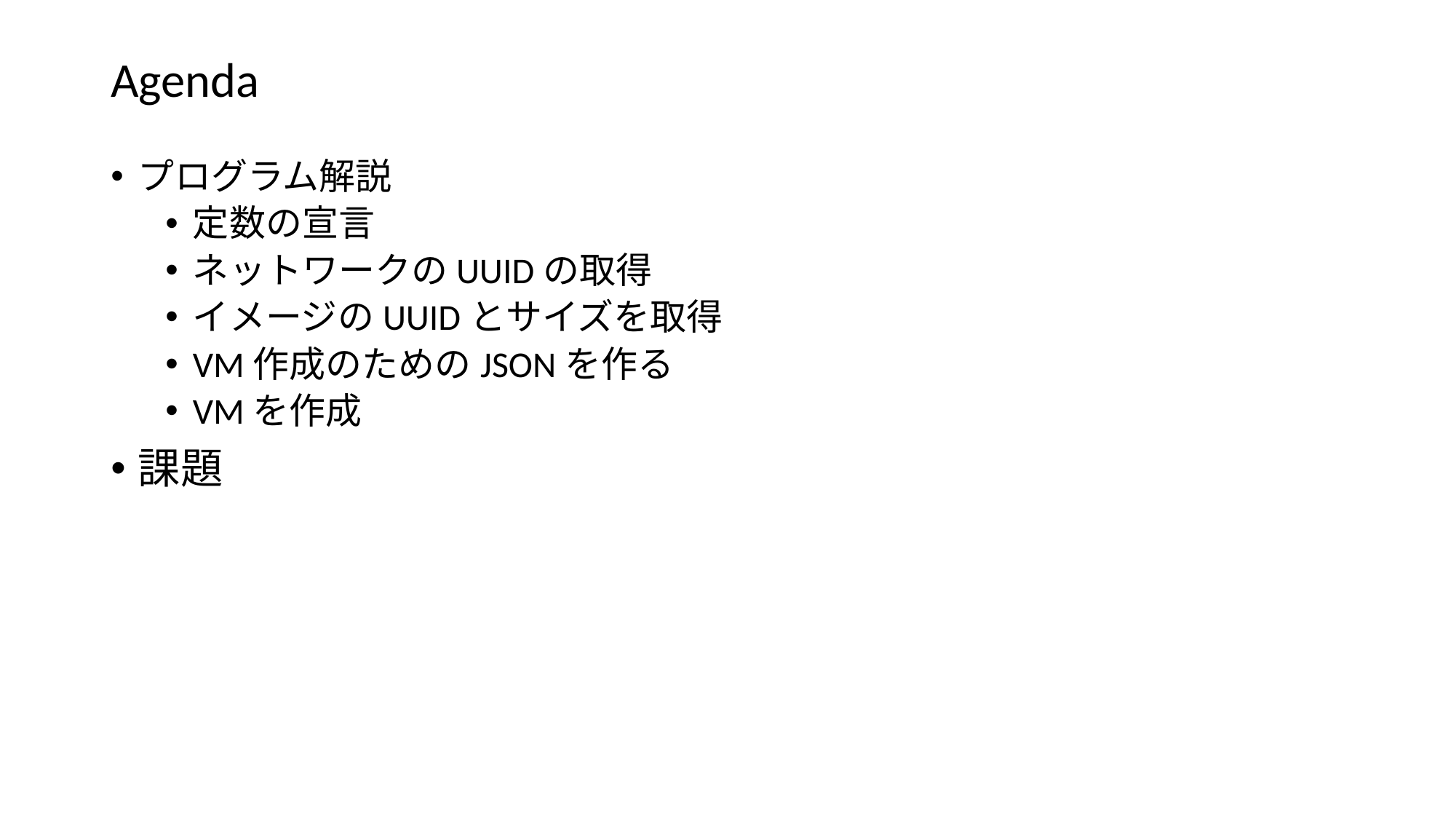

# Agenda
プログラム解説
定数の宣言
ネットワークのUUIDの取得
イメージのUUIDとサイズを取得
VM作成のためのJSONを作る
VMを作成
課題